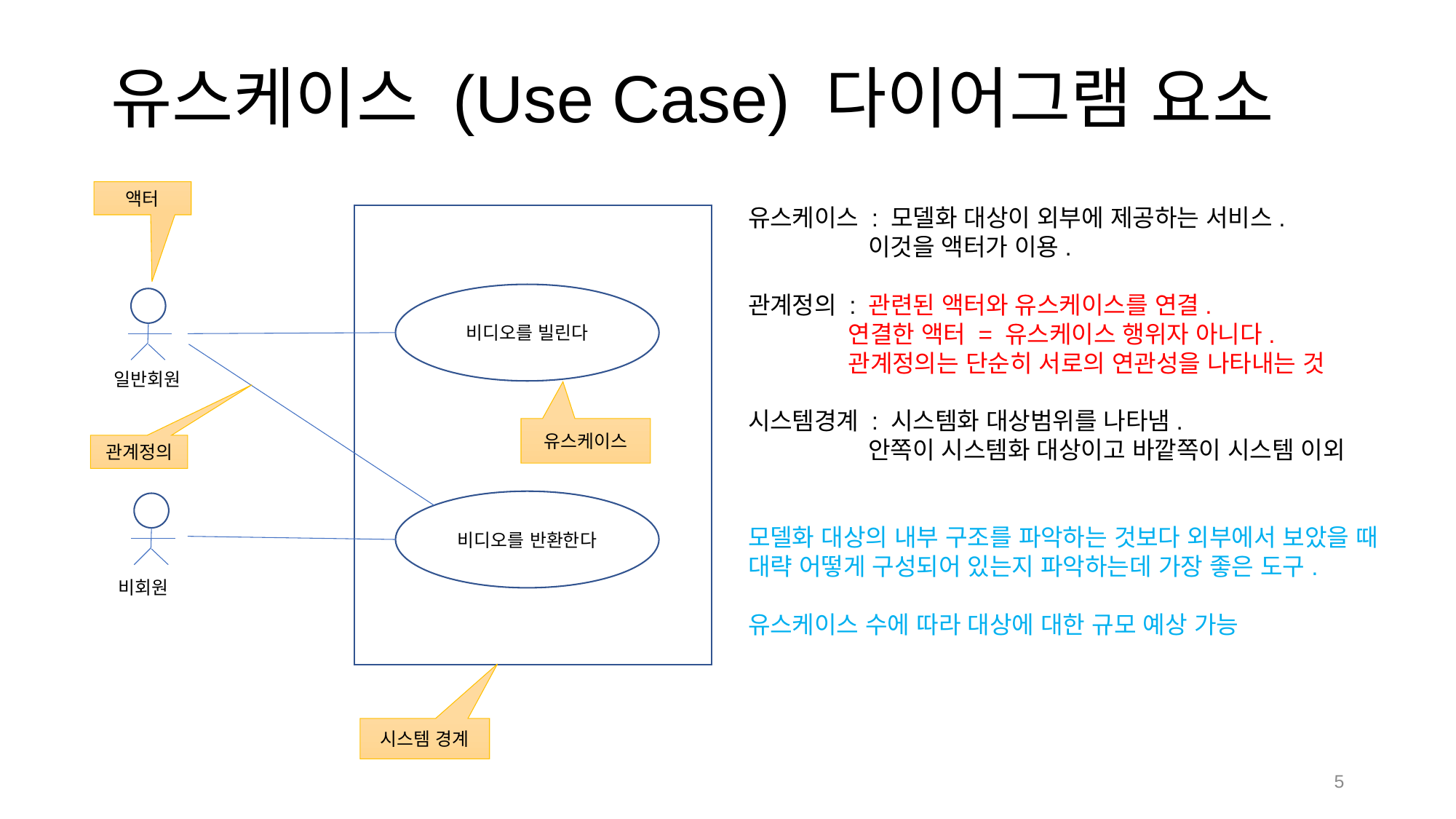

# 유스케이스 (Use Case) 다이어그램 요소
액터
유스케이스 : 모델화 대상이 외부에 제공하는 서비스.
                 이것을 액터가 이용.

관계정의 : 관련된 액터와 유스케이스를 연결.
              연결한 액터 = 유스케이스 행위자 아니다.
              관계정의는 단순히 서로의 연관성을 나타내는 것

시스템경계 : 시스템화 대상범위를 나타냄.
                 안쪽이 시스템화 대상이고 바깥쪽이 시스템 이외

모델화 대상의 내부 구조를 파악하는 것보다 외부에서 보았을 때 대략 어떻게 구성되어 있는지 파악하는데 가장 좋은 도구.

유스케이스 수에 따라 대상에 대한 규모 예상 가능

비디오를 빌린다

일반회원
유스케이스
관계정의
비디오를 반환한다

비회원
시스템 경계
5